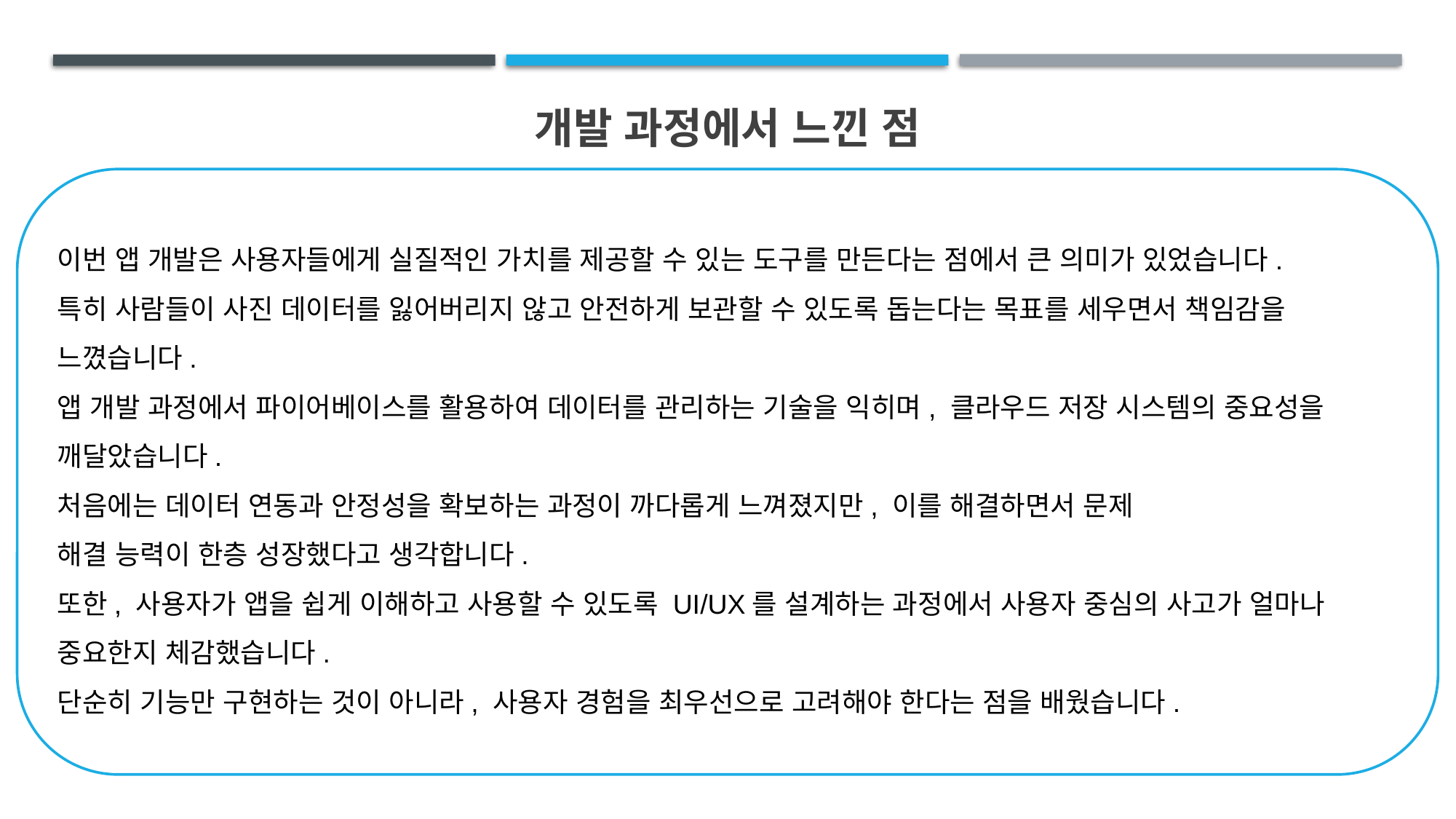

# 개발 과정에서 느낀 점
이번 앱 개발은 사용자들에게 실질적인 가치를 제공할 수 있는 도구를 만든다는 점에서 큰 의미가 있었습니다.
특히 사람들이 사진 데이터를 잃어버리지 않고 안전하게 보관할 수 있도록 돕는다는 목표를 세우면서 책임감을 느꼈습니다.
앱 개발 과정에서 파이어베이스를 활용하여 데이터를 관리하는 기술을 익히며, 클라우드 저장 시스템의 중요성을 깨달았습니다.
처음에는 데이터 연동과 안정성을 확보하는 과정이 까다롭게 느껴졌지만, 이를 해결하면서 문제
해결 능력이 한층 성장했다고 생각합니다.
또한, 사용자가 앱을 쉽게 이해하고 사용할 수 있도록 UI/UX를 설계하는 과정에서 사용자 중심의 사고가 얼마나 중요한지 체감했습니다.
단순히 기능만 구현하는 것이 아니라, 사용자 경험을 최우선으로 고려해야 한다는 점을 배웠습니다.